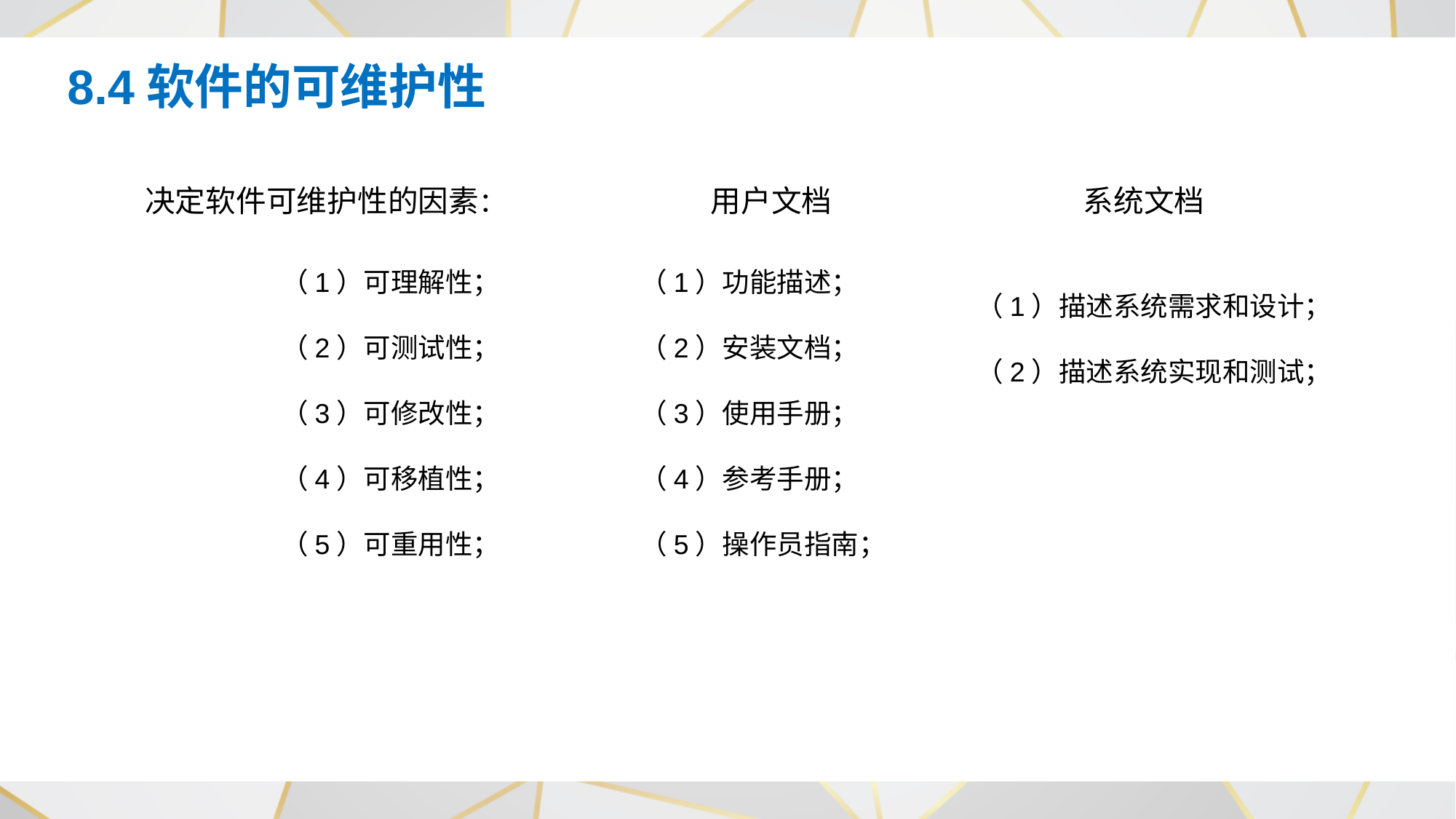

8.4软件的可维护性
决定软件可维护性的因素：
用户文档
系统文档
（1）可理解性；

（2）可测试性；

（3）可修改性；

（4）可移植性；

（5）可重用性；
（1）功能描述；

（2）安装文档；

（3）使用手册；

（4）参考手册；

（5）操作员指南；
（1）描述系统需求和设计；

（2）描述系统实现和测试；